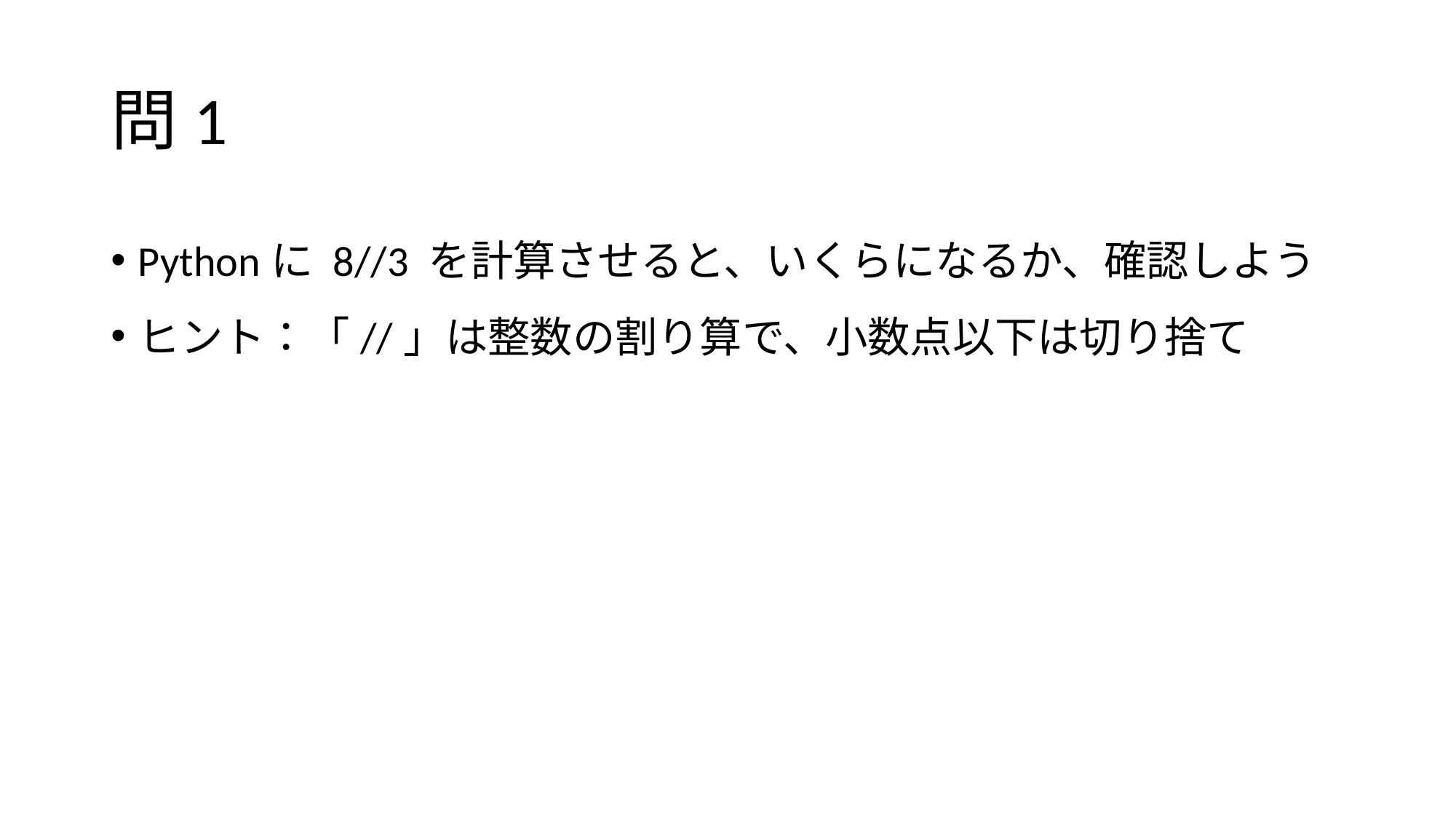

# 問1
Pythonに 8//3 を計算させると、いくらになるか、確認しよう
ヒント：「//」は整数の割り算で、小数点以下は切り捨て